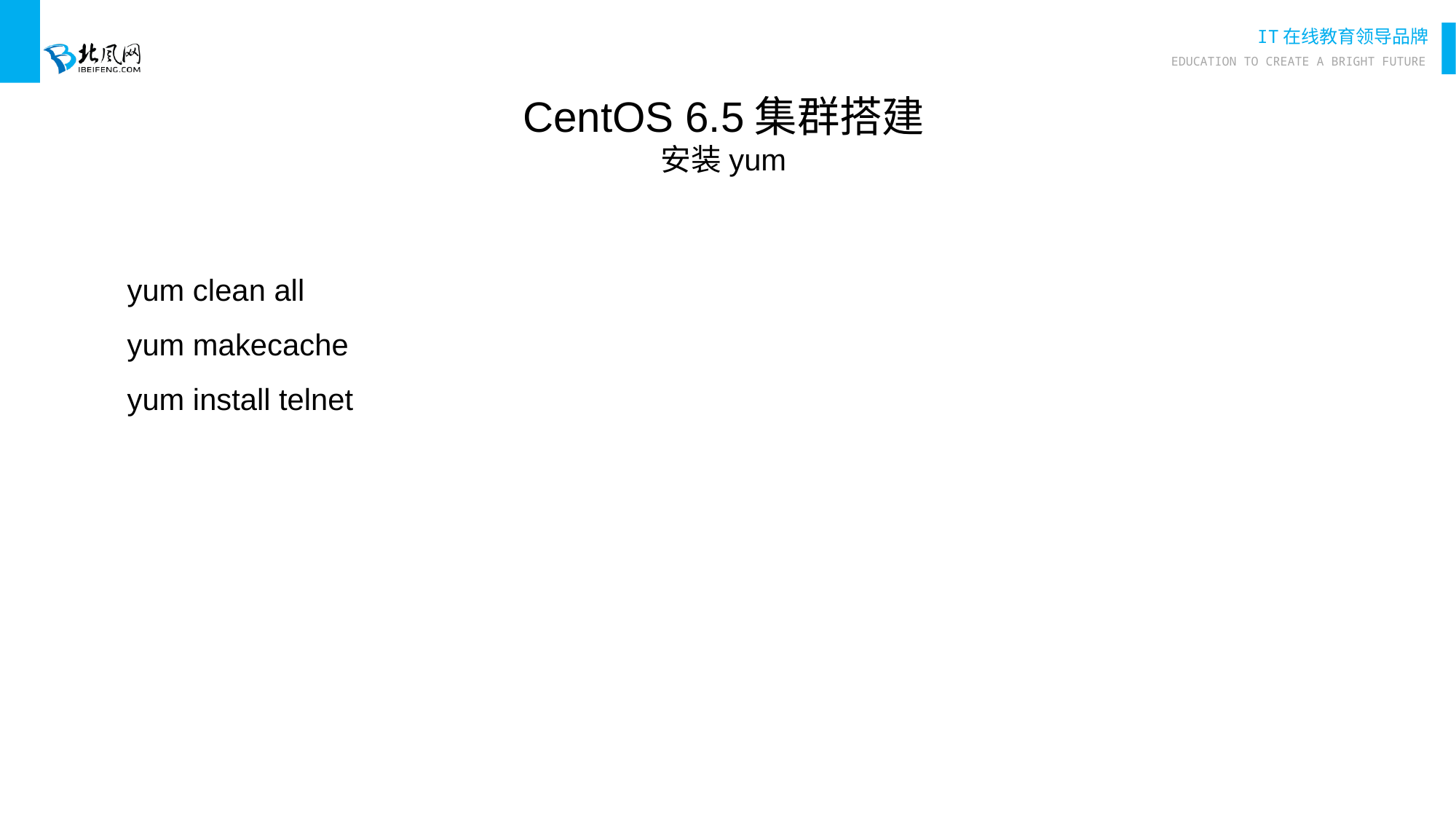

CentOS 6.5集群搭建
安装yum
yum clean all
yum makecache
yum install telnet